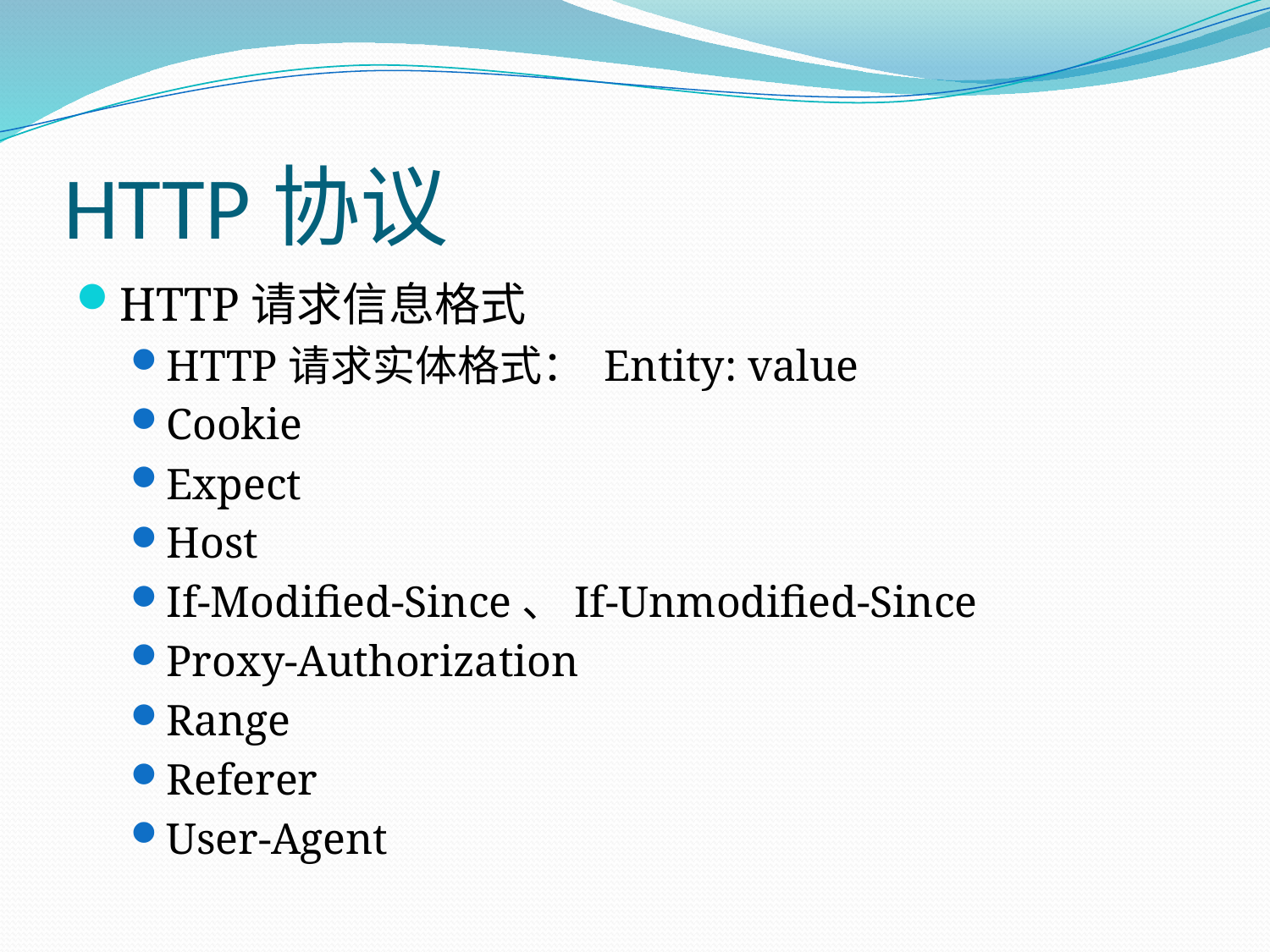

# HTTP协议
HTTP请求信息格式
HTTP请求实体格式： Entity: value
Cookie
Expect
Host
If-Modified-Since、If-Unmodified-Since
Proxy-Authorization
Range
Referer
User-Agent